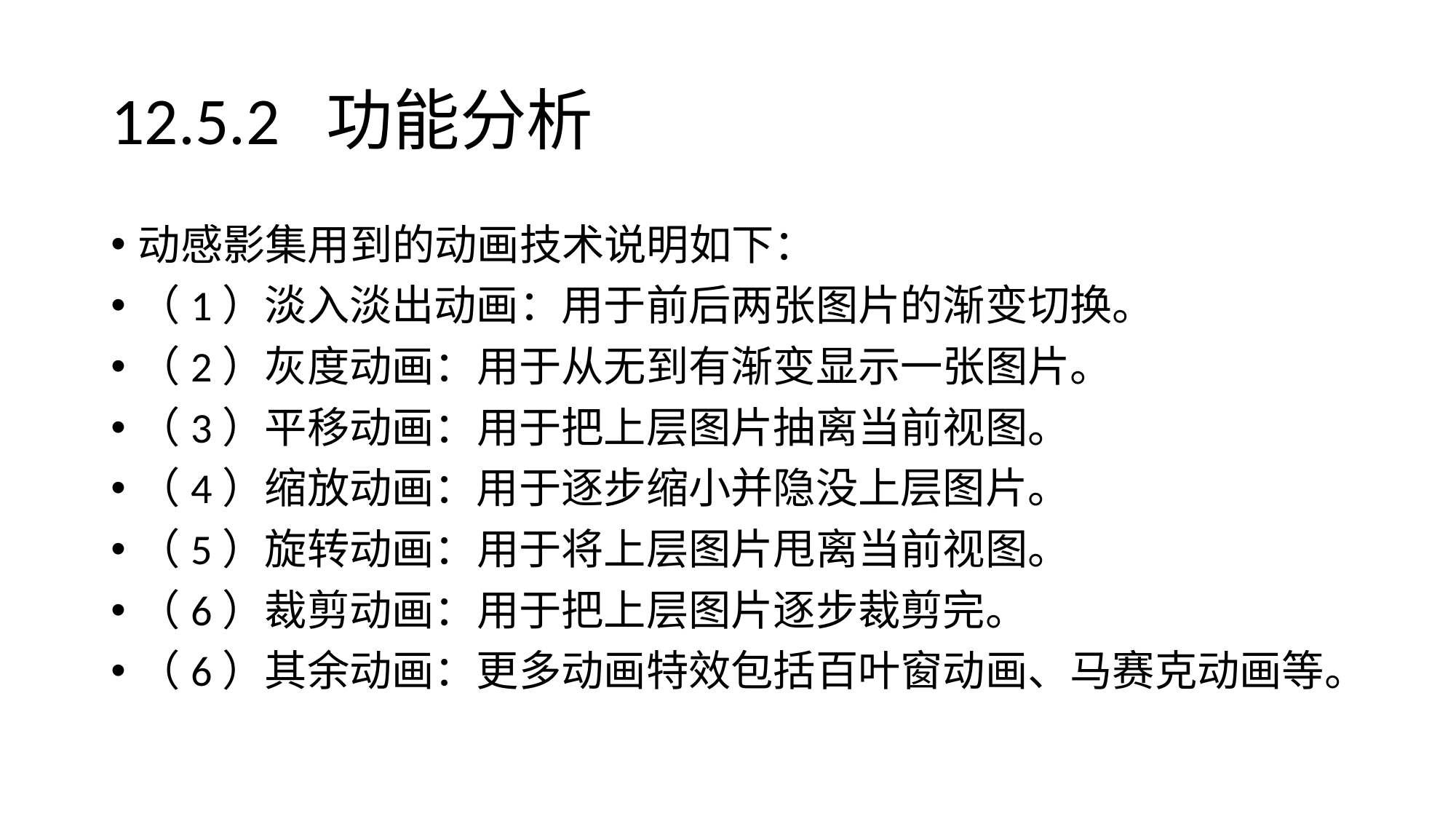

# 12.5.2  功能分析
动感影集用到的动画技术说明如下：
（1）淡入淡出动画：用于前后两张图片的渐变切换。
（2）灰度动画：用于从无到有渐变显示一张图片。
（3）平移动画：用于把上层图片抽离当前视图。
（4）缩放动画：用于逐步缩小并隐没上层图片。
（5）旋转动画：用于将上层图片甩离当前视图。
（6）裁剪动画：用于把上层图片逐步裁剪完。
（6）其余动画：更多动画特效包括百叶窗动画、马赛克动画等。